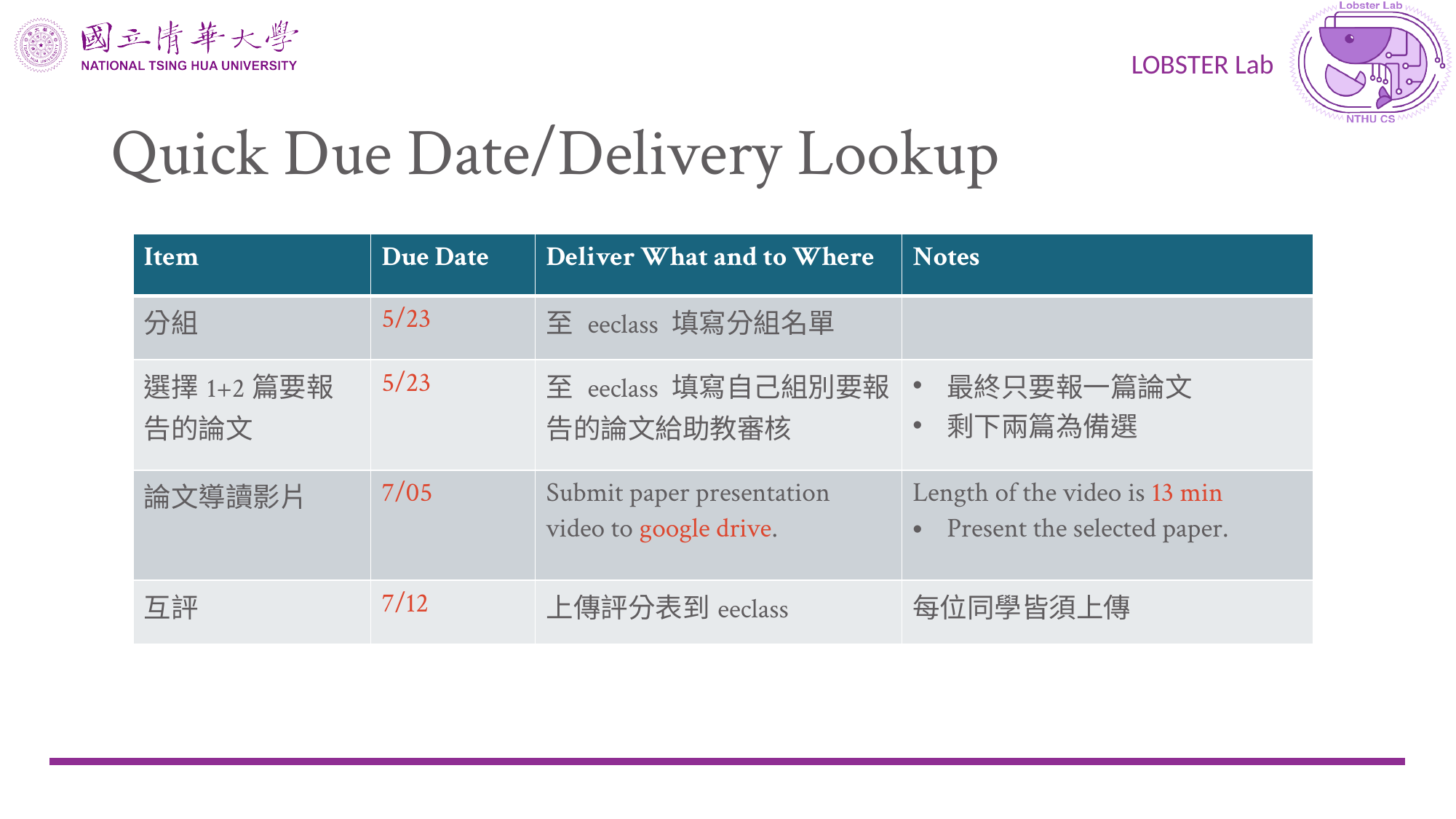

# Quick Due Date/Delivery Lookup
| Item | Due Date | Deliver What and to Where | Notes |
| --- | --- | --- | --- |
| 分組 | 5/23 | 至 eeclass 填寫分組名單 |  |
| 選擇1+2篇要報告的論文 | 5/23 | 至 eeclass 填寫自己組別要報告的論文給助教審核 | 最終只要報一篇論文 剩下兩篇為備選 |
| 論文導讀影片 | 7/05 | Submit paper presentation video to google drive. | Length of the video is 13 min Present the selected paper. |
| 互評 | 7/12 | 上傳評分表到eeclass | 每位同學皆須上傳 |